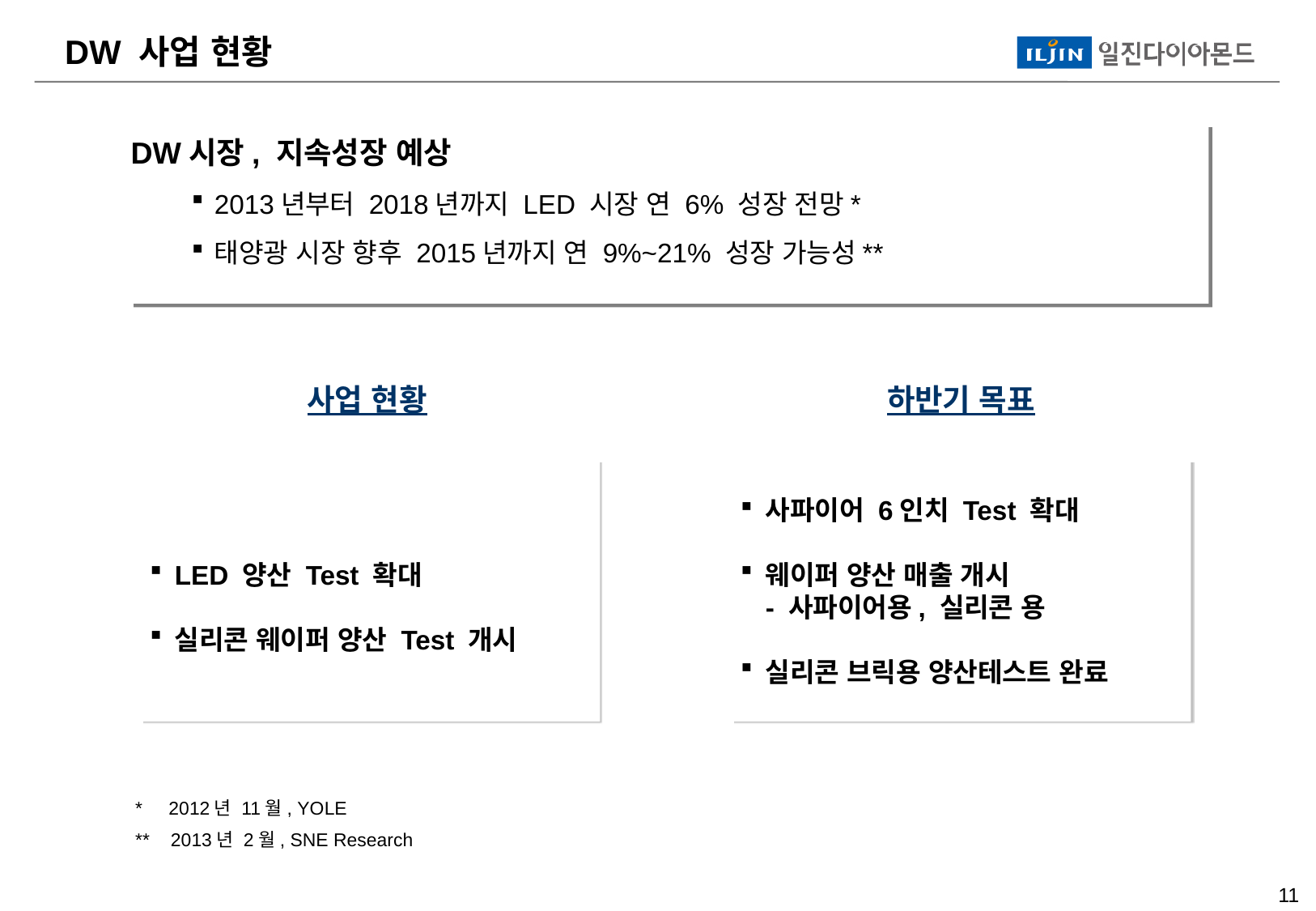

DW 사업 현황
DW시장, 지속성장 예상
2013년부터 2018년까지 LED 시장 연 6% 성장 전망*
태양광 시장 향후 2015년까지 연 9%~21% 성장 가능성**
사업 현황
하반기 목표

LED 양산 Test 확대

실리콘 웨이퍼 양산 Test 개시
사파이어 6인치 Test 확대

웨이퍼 양산 매출 개시
- 사파이어용, 실리콘 용

실리콘 브릭용 양산테스트 완료
*     2012년 11월, YOLE
**    2013년 2월, SNE Research
11